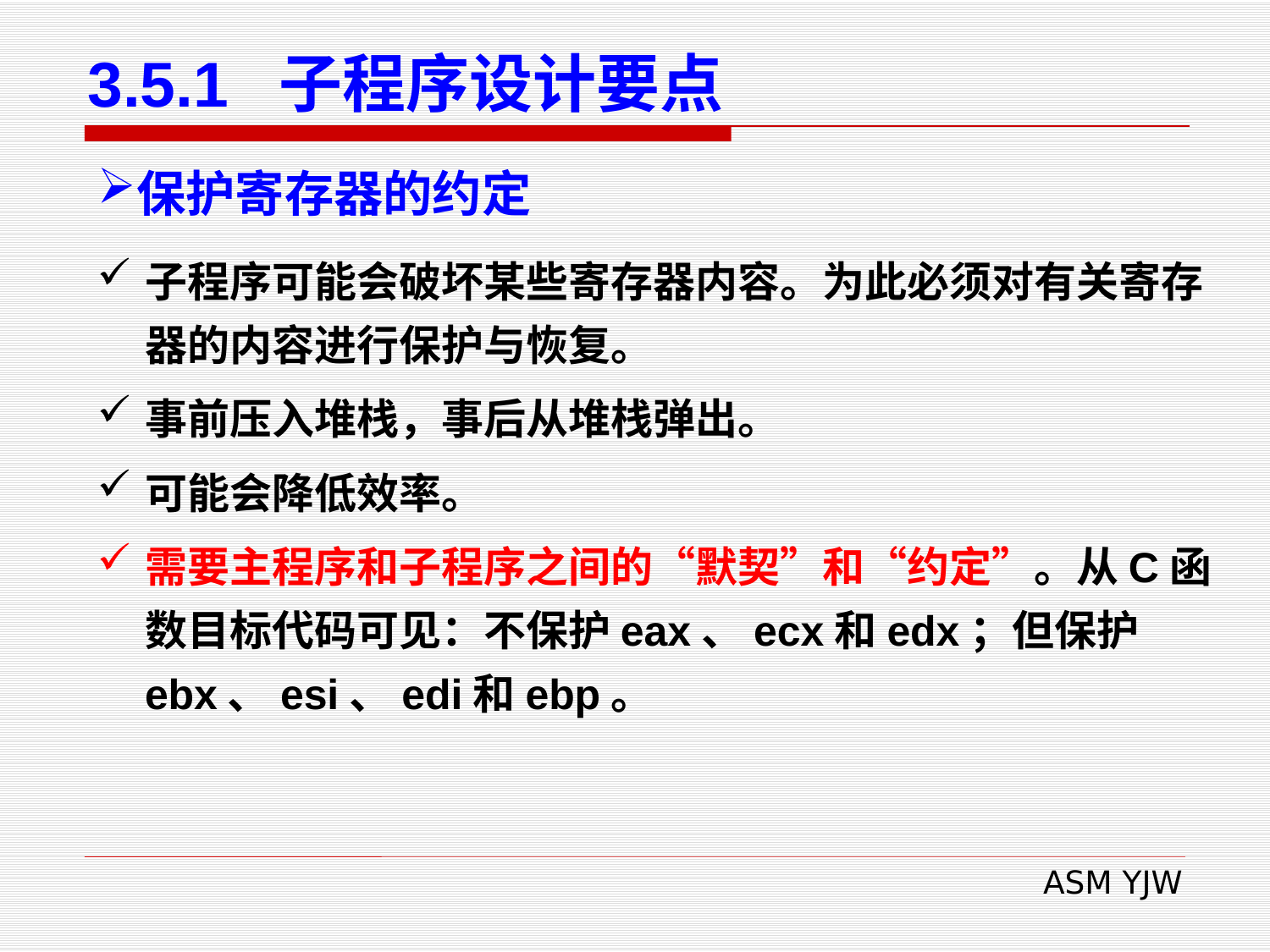

# 3.5.1  子程序设计要点
保护寄存器的约定
子程序可能会破坏某些寄存器内容。为此必须对有关寄存器的内容进行保护与恢复。
事前压入堆栈，事后从堆栈弹出。
可能会降低效率。
需要主程序和子程序之间的“默契”和“约定”。从C函数目标代码可见：不保护eax、ecx和edx；但保护ebx、esi、edi和ebp。